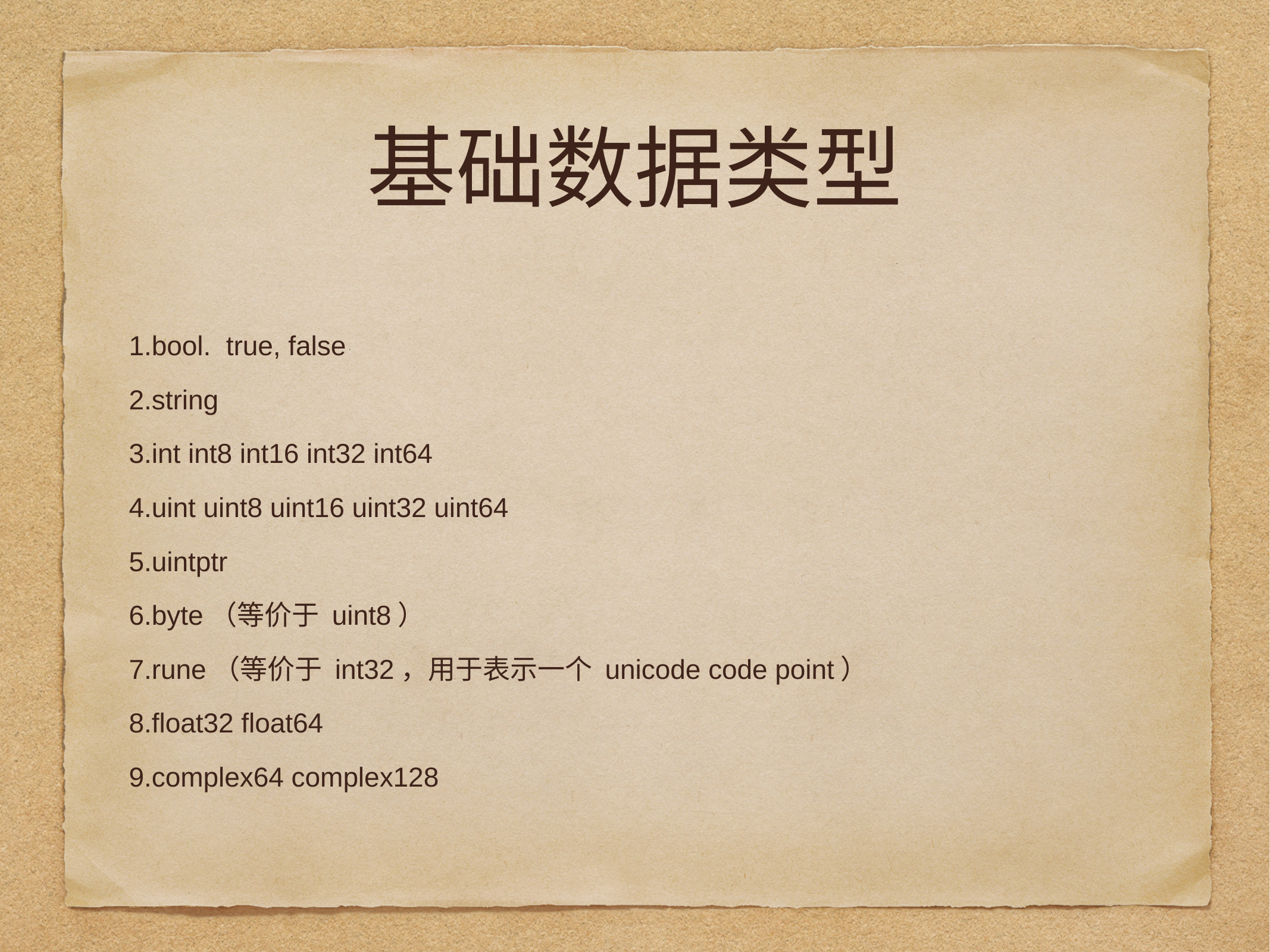

# 基础数据类型
1.bool.  true, false
2.string
3.int int8 int16 int32 int64
4.uint uint8 uint16 uint32 uint64
5.uintptr
6.byte（等价于 uint8）
7.rune（等价于 int32，用于表示一个 unicode code point）
8.float32 float64
9.complex64 complex128